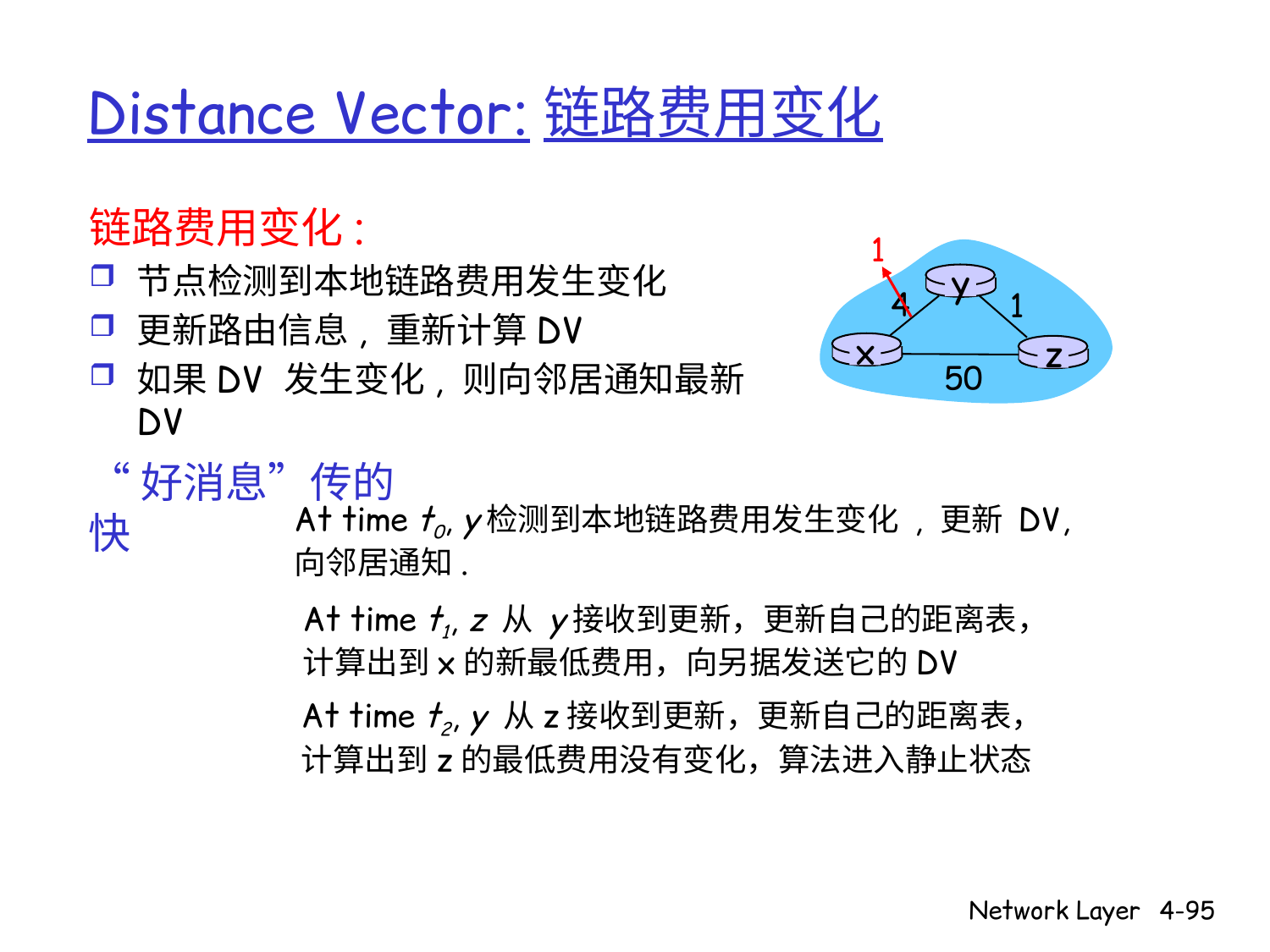

# Distance Vector:链路费用变化
链路费用变化:
节点检测到本地链路费用发生变化
更新路由信息, 重新计算DV
如果DV 发生变化, 则向邻居通知最新DV
1

y

4
1

x

z

50

“好消息”传的快
At time t0, y检测到本地链路费用发生变化 , 更新 DV,
向邻居通知.
At time t1, z 从 y接收到更新，更新自己的距离表，计算出到x的新最低费用，向另据发送它的DV
At time t2, y 从z接收到更新，更新自己的距离表，计算出到z的最低费用没有变化，算法进入静止状态
Network Layer
4-95